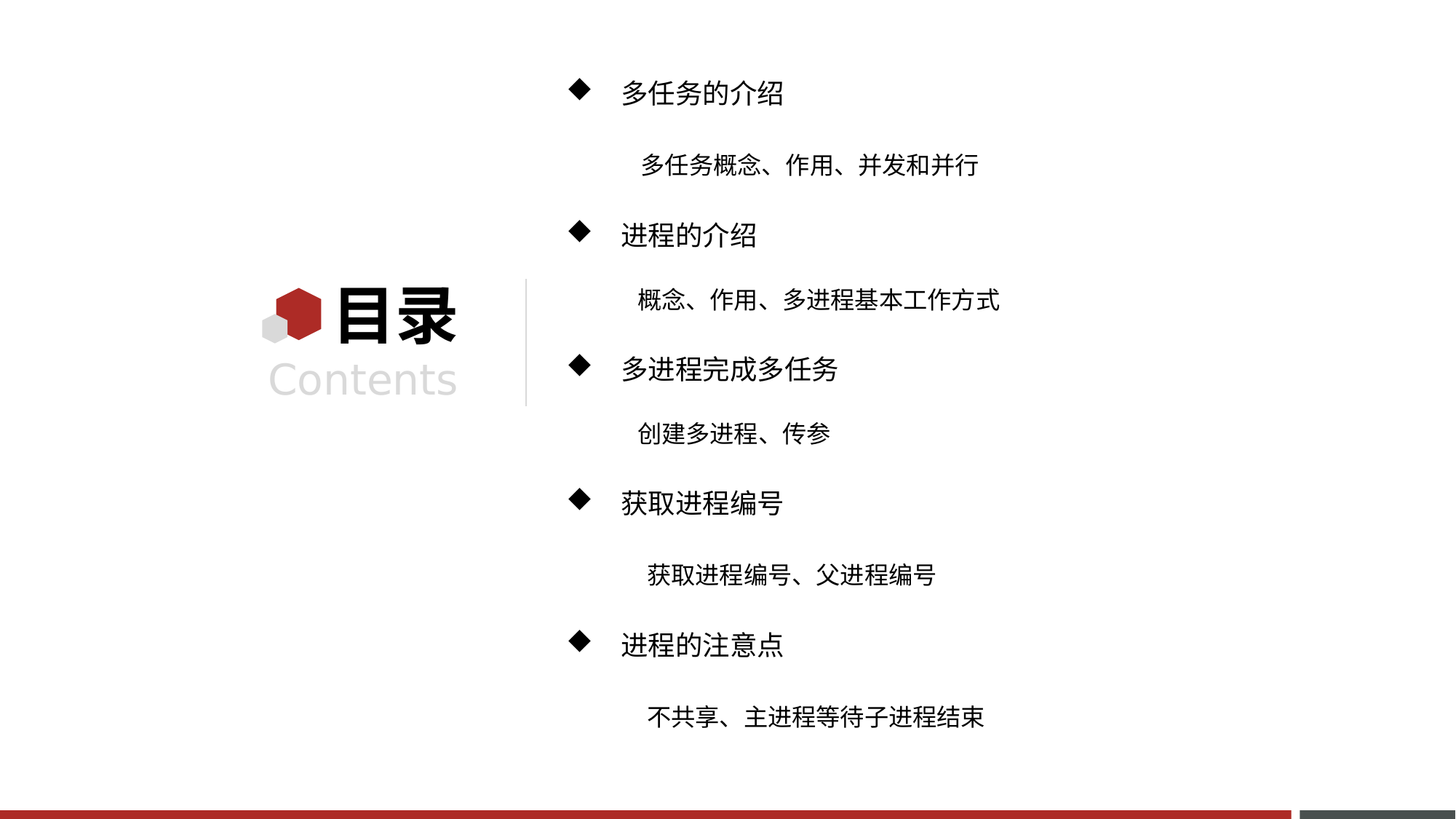

多任务的介绍
           多任务概念、作用、并发和并行
进程的介绍
            概念、作用、多进程基本工作方式
多进程完成多任务
            创建多进程、传参
获取进程编号
            获取进程编号、父进程编号
进程的注意点
            不共享、主进程等待子进程结束